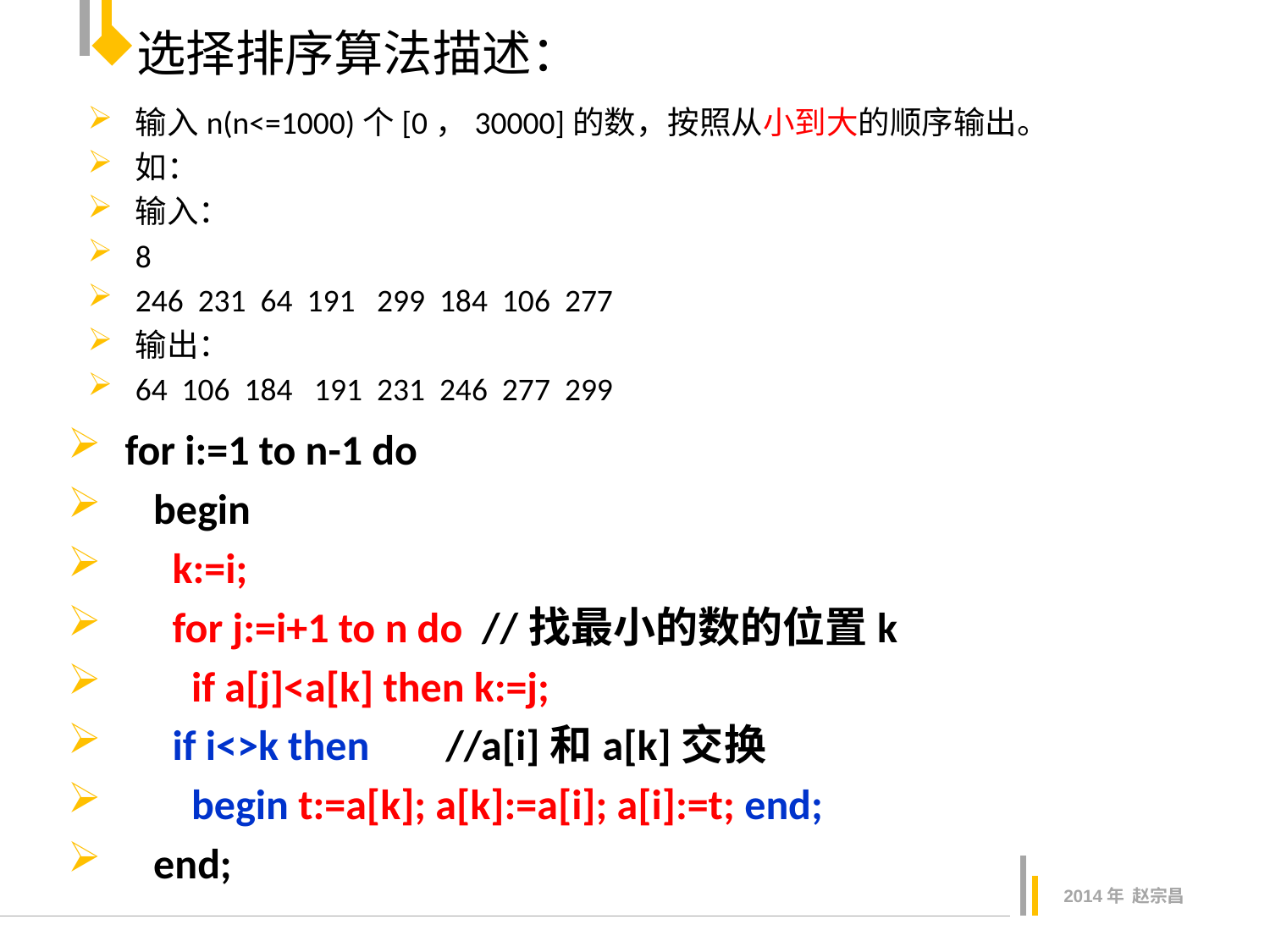

#
选择排序算法描述：
输入n(n<=1000)个[0，30000]的数，按照从小到大的顺序输出。
如：
输入：
8
246  231  64  191   299  184  106  277
输出：
64  106  184   191  231  246  277  299
 for i:=1 to n-1 do
    begin
      k:=i;
      for j:=i+1 to n do  //找最小的数的位置k
        if a[j]<a[k] then k:=j;
      if i<>k then        //a[i]和a[k]交换
        begin t:=a[k]; a[k]:=a[i]; a[i]:=t; end;
    end;